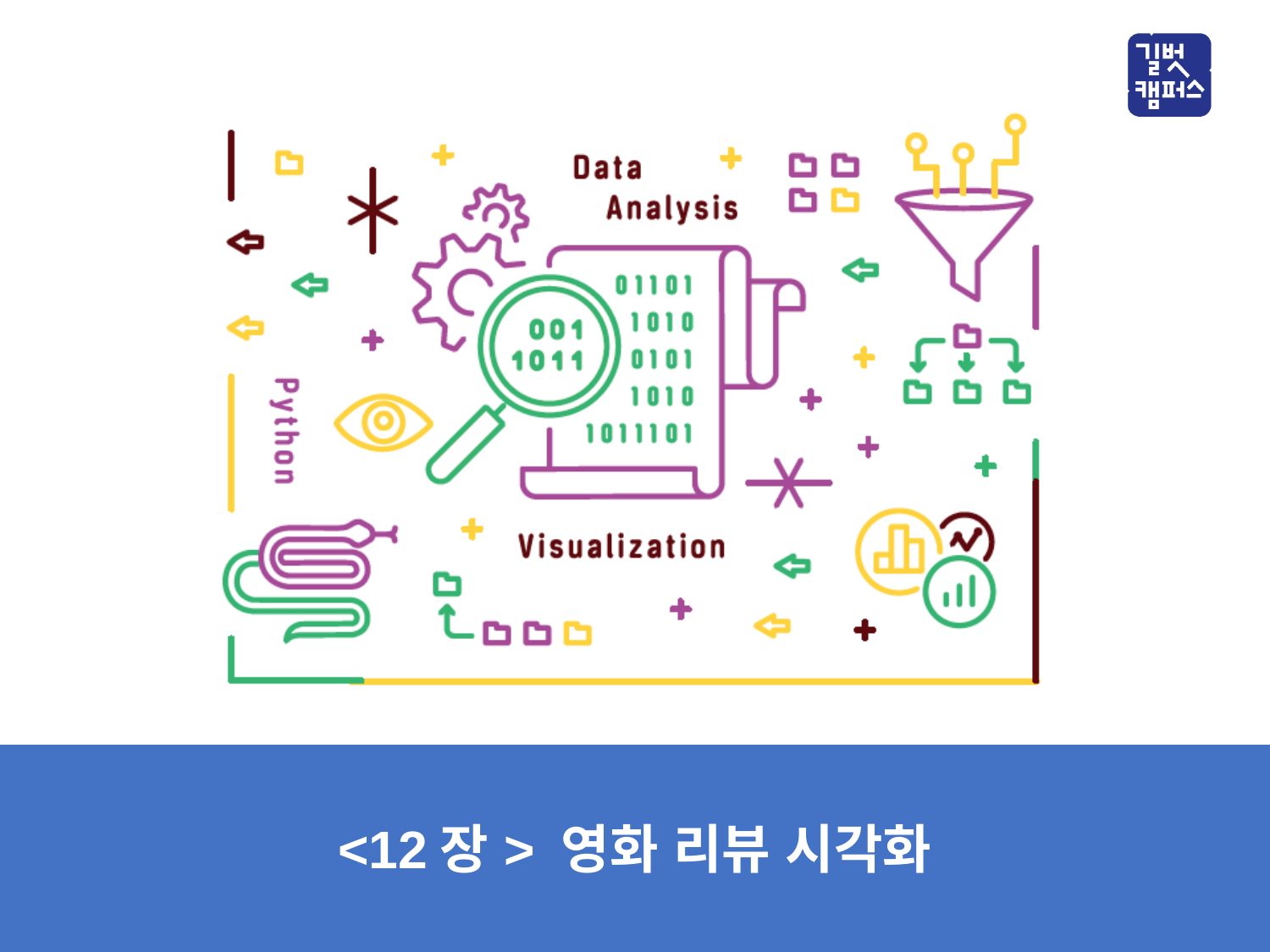

<12장> 영화 리뷰 시각화
<1장> 전기의 기본 개념과 팅커캐드